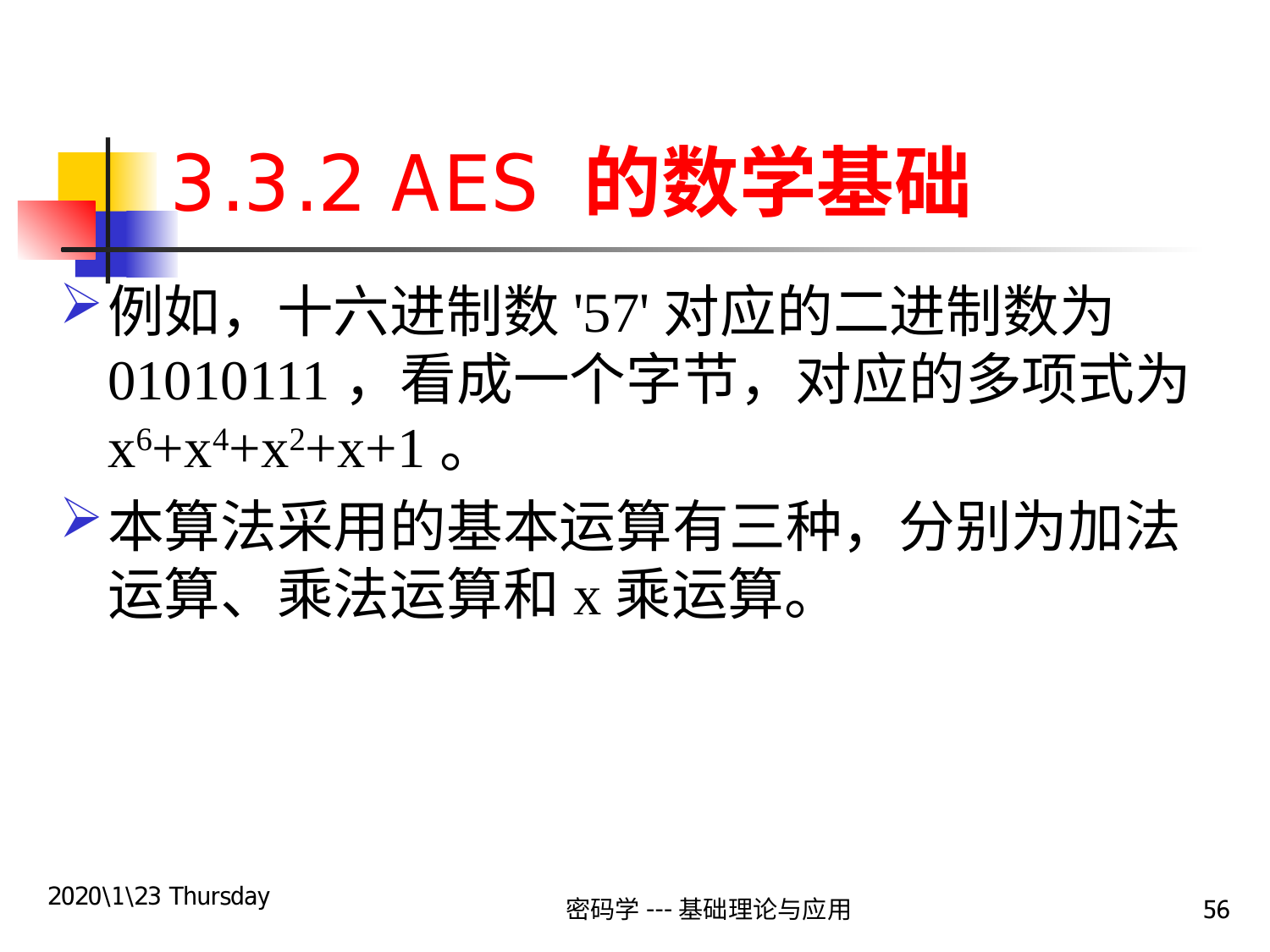

# 3.3.2 AES 的数学基础
例如，十六进制数'57'对应的二进制数为01010111，看成一个字节，对应的多项式为x6+x4+x2+x+1。
本算法采用的基本运算有三种，分别为加法运算、乘法运算和x乘运算。

2020\1\23 Thursday
密码学---基础理论与应用
56